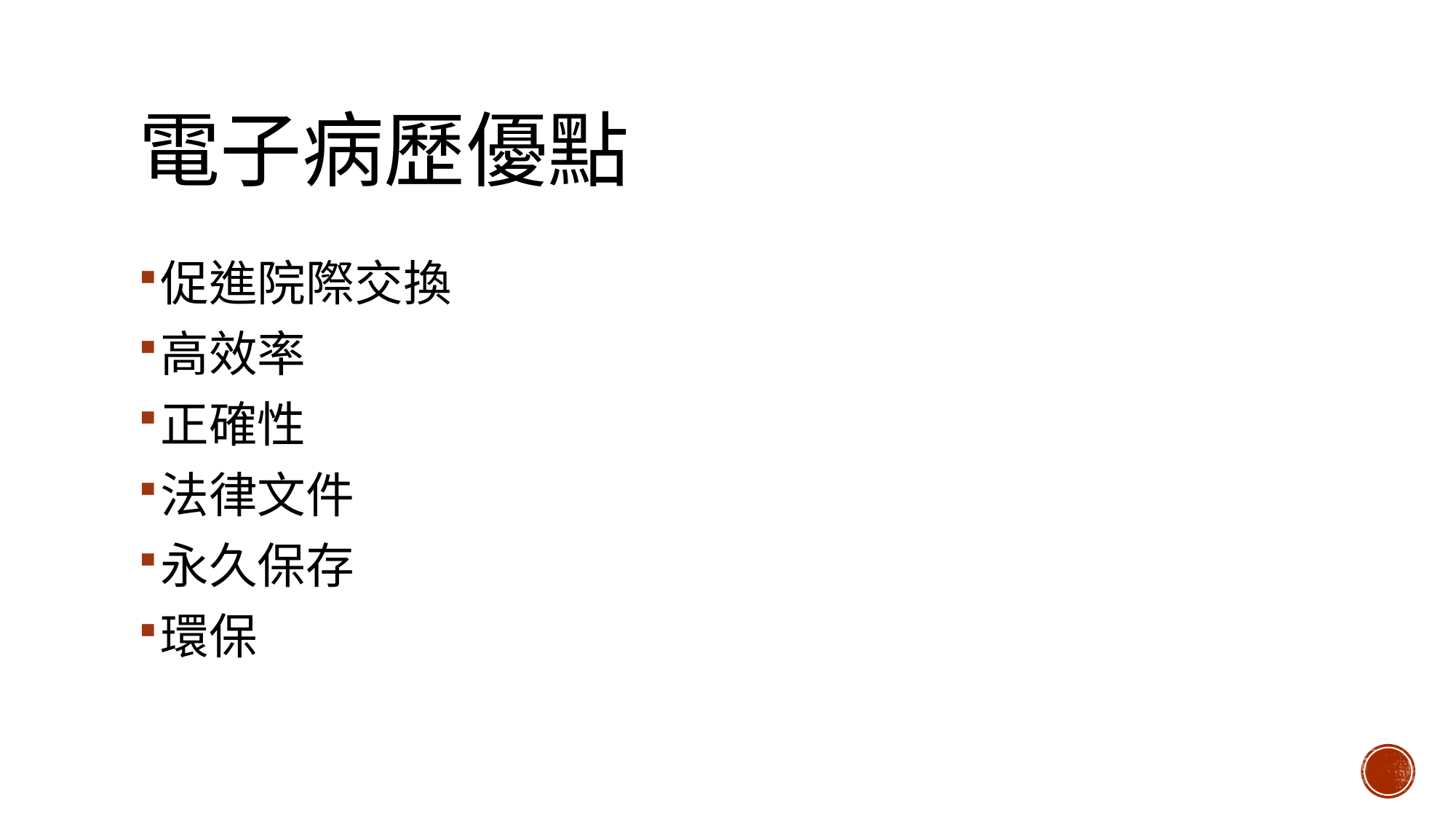

# 電子病歷優點
促進院際交換
高效率
正確性
法律文件
永久保存
環保